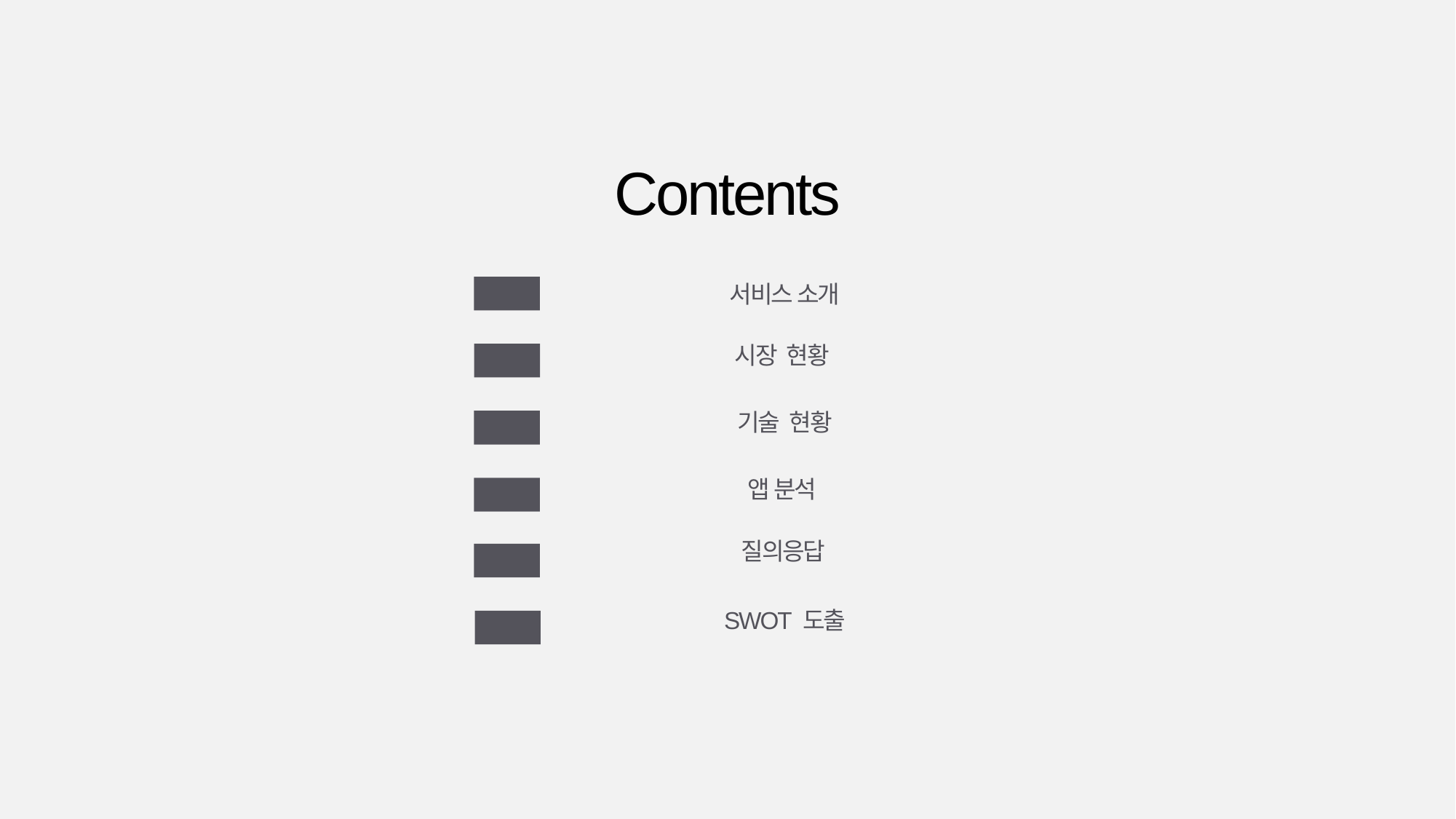

Contents
서비스 소개

01
시장  현황

02
기술  현황

03
앱 분석
04

질의응답
05

SWOT 도출

06